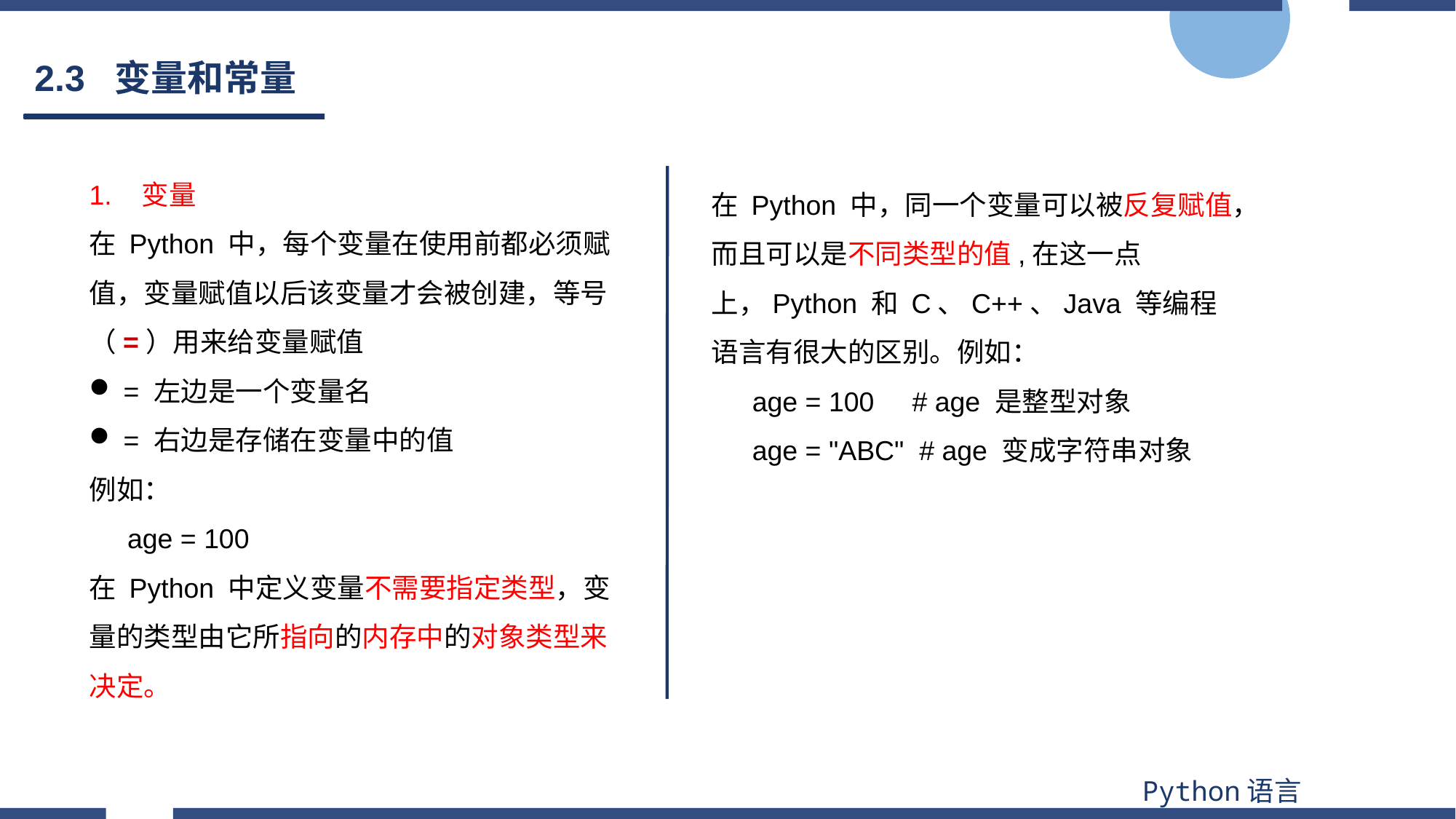

# 2.3  变量和常量
1.   变量
在 Python 中，每个变量在使用前都必须赋值，变量赋值以后该变量才会被创建，等号（=）用来给变量赋值
= 左边是一个变量名
= 右边是存储在变量中的值
例如：
     age = 100
在 Python 中定义变量不需要指定类型，变量的类型由它所指向的内存中的对象类型来决定。
在 Python 中，同一个变量可以被反复赋值，而且可以是不同类型的值,在这一点上，Python 和 C、C++、Java 等编程语言有很大的区别。例如：
age = 100     # age 是整型对象
age = "ABC"  # age 变成字符串对象